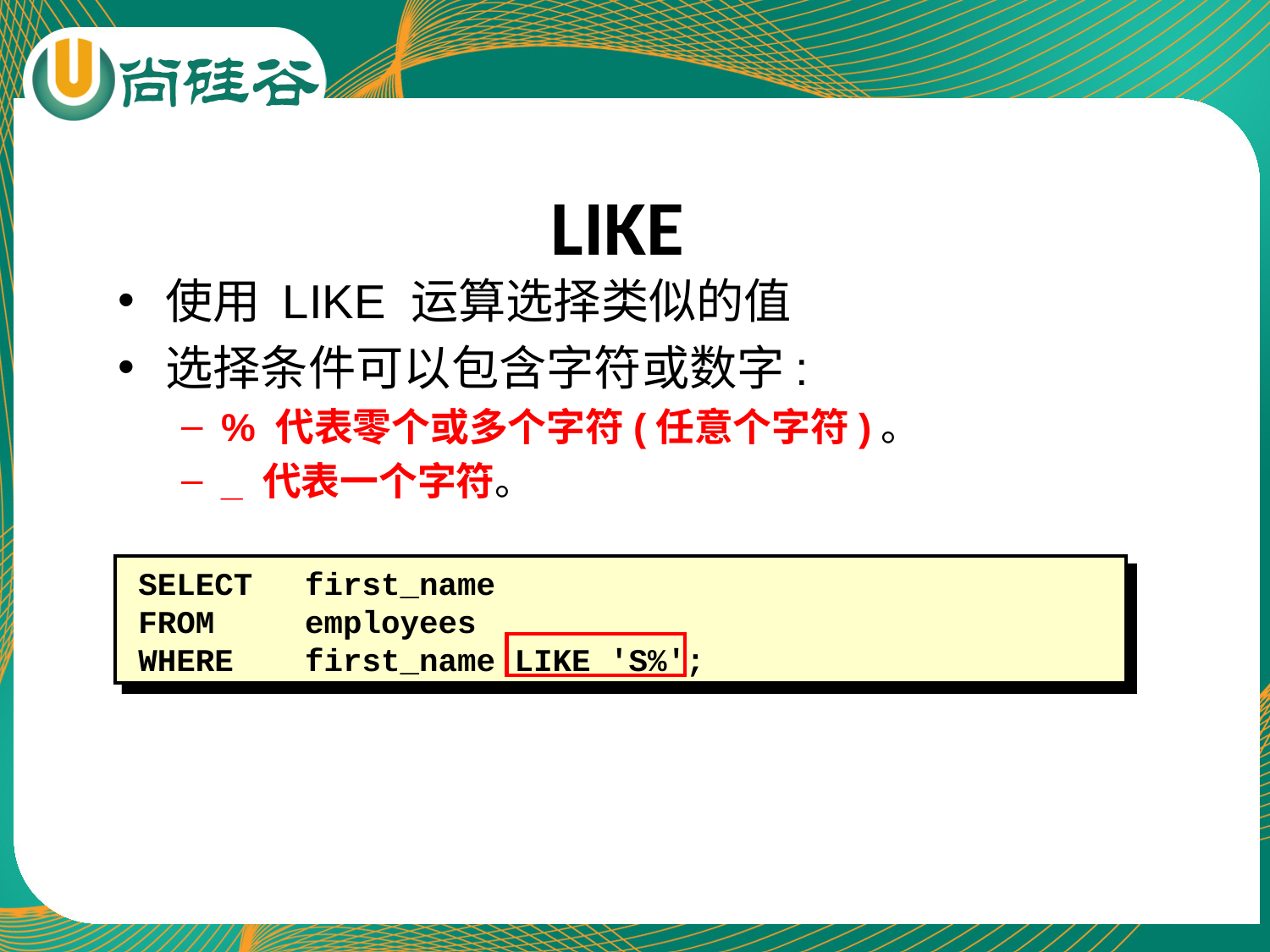

# LIKE
使用 LIKE 运算选择类似的值
选择条件可以包含字符或数字:
% 代表零个或多个字符(任意个字符)。
_ 代表一个字符。

SELECT	first_name
FROM 	employees
WHERE	first_name LIKE 'S%';